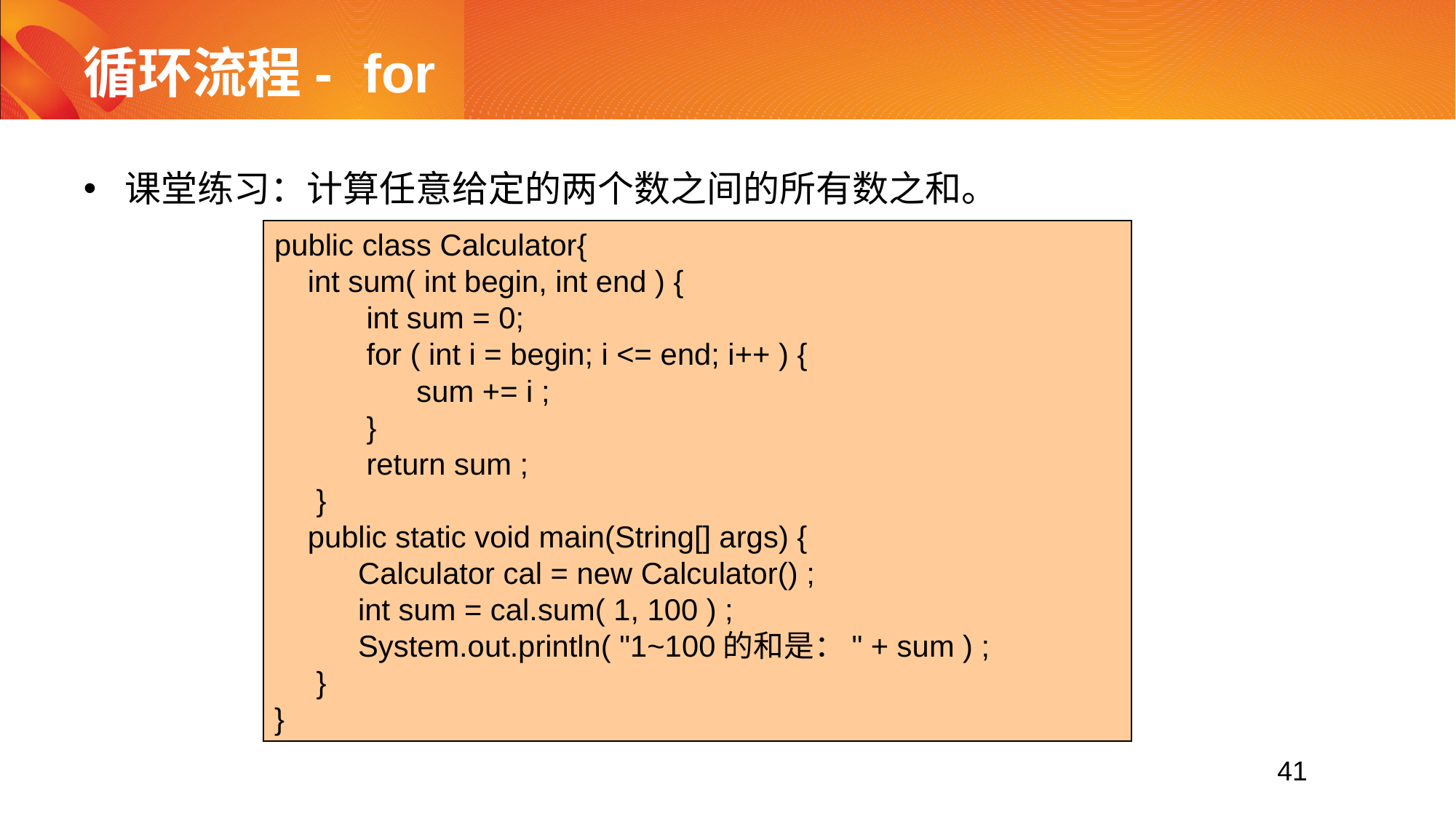

# 循环流程-  for
课堂练习：计算任意给定的两个数之间的所有数之和。

public class Calculator{
    int sum( int begin, int end ) {
           int sum = 0;
           for ( int i = begin; i <= end; i++ ) {
                 sum += i ;
           }
           return sum ;
     }
    public static void main(String[] args) {
          Calculator cal = new Calculator() ;
          int sum = cal.sum( 1, 100 ) ;
          System.out.println( "1~100的和是：" + sum ) ;
     }
}